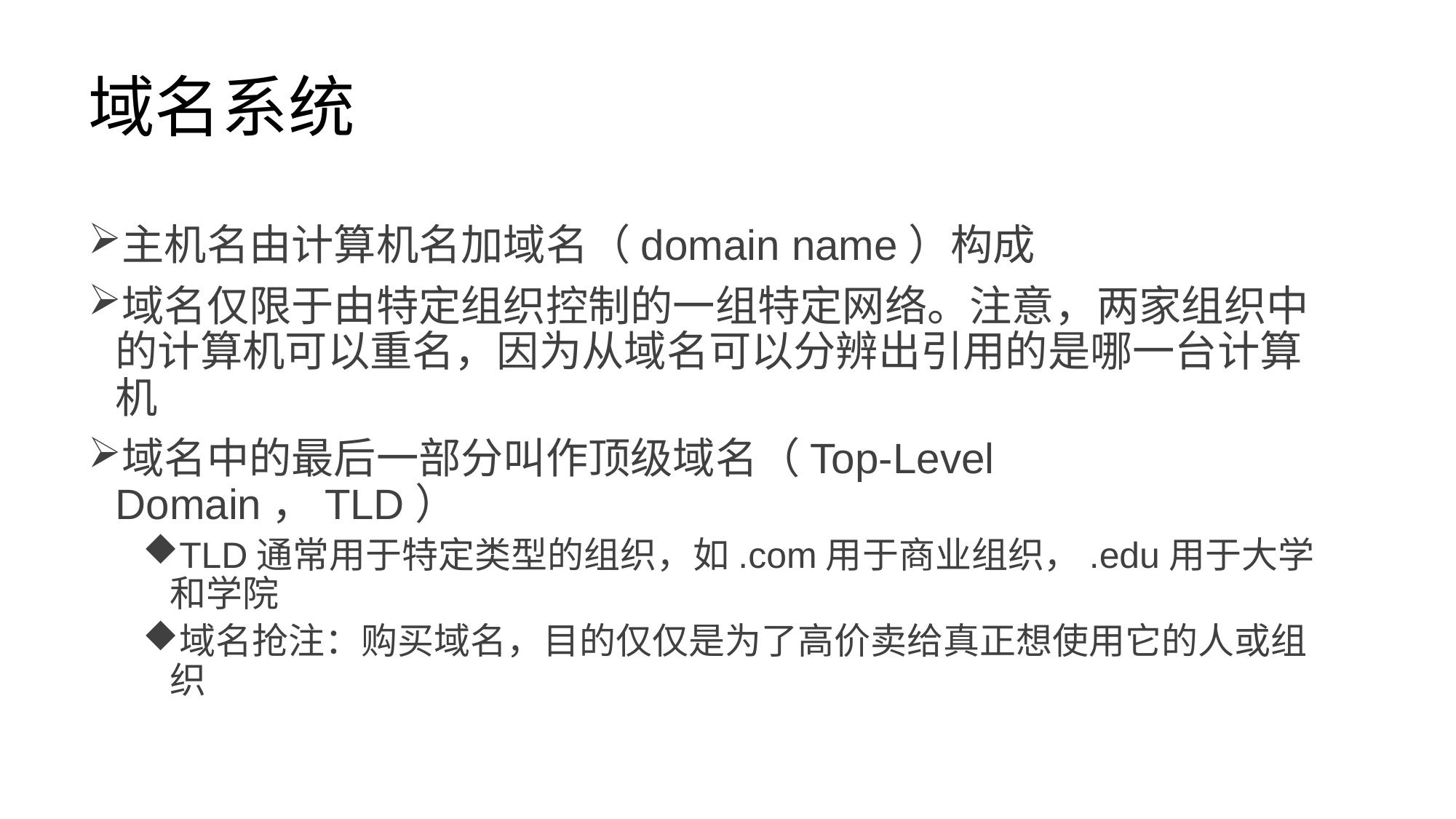

# 域名系统
主机名由计算机名加域名（domain name）构成
域名仅限于由特定组织控制的一组特定网络。注意，两家组织中的计算机可以重名，因为从域名可以分辨出引用的是哪一台计算机
域名中的最后一部分叫作顶级域名（Top-Level Domain，TLD）
TLD通常用于特定类型的组织，如.com用于商业组织，.edu用于大学和学院
域名抢注：购买域名，目的仅仅是为了高价卖给真正想使用它的人或组织